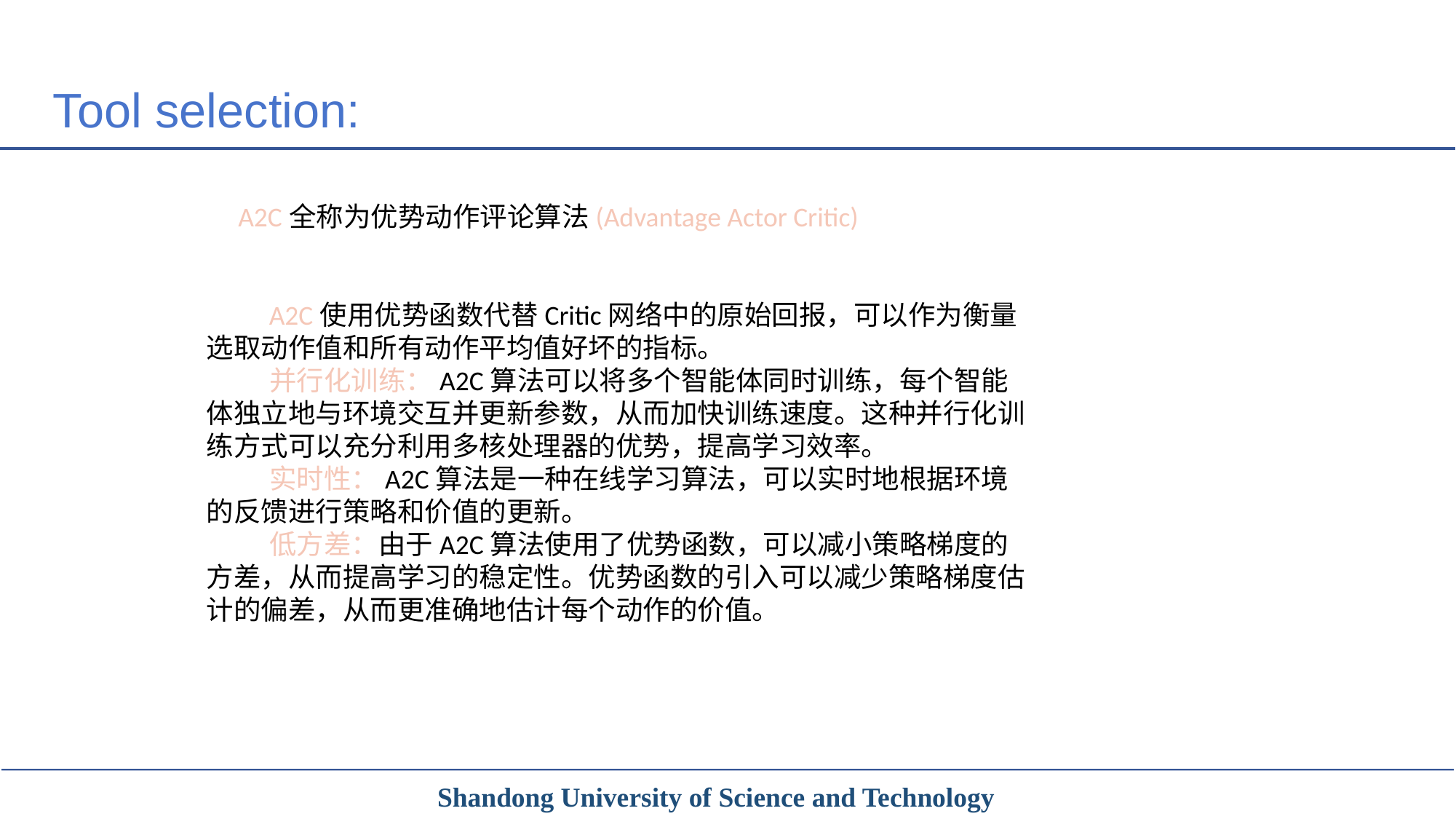

Tool selection:
A2C全称为优势动作评论算法(Advantage Actor Critic)

     A2C使用优势函数代替Critic网络中的原始回报，可以作为衡量选取动作值和所有动作平均值好坏的指标。    并行化训练：A2C算法可以将多个智能体同时训练，每个智能体独立地与环境交互并更新参数，从而加快训练速度。这种并行化训练方式可以充分利用多核处理器的优势，提高学习效率。    实时性：A2C算法是一种在线学习算法，可以实时地根据环境的反馈进行策略和价值的更新。    低方差：由于A2C算法使用了优势函数，可以减小策略梯度的方差，从而提高学习的稳定性。优势函数的引入可以减少策略梯度估计的偏差，从而更准确地估计每个动作的价值。
5

Shandong University of Science and Technology